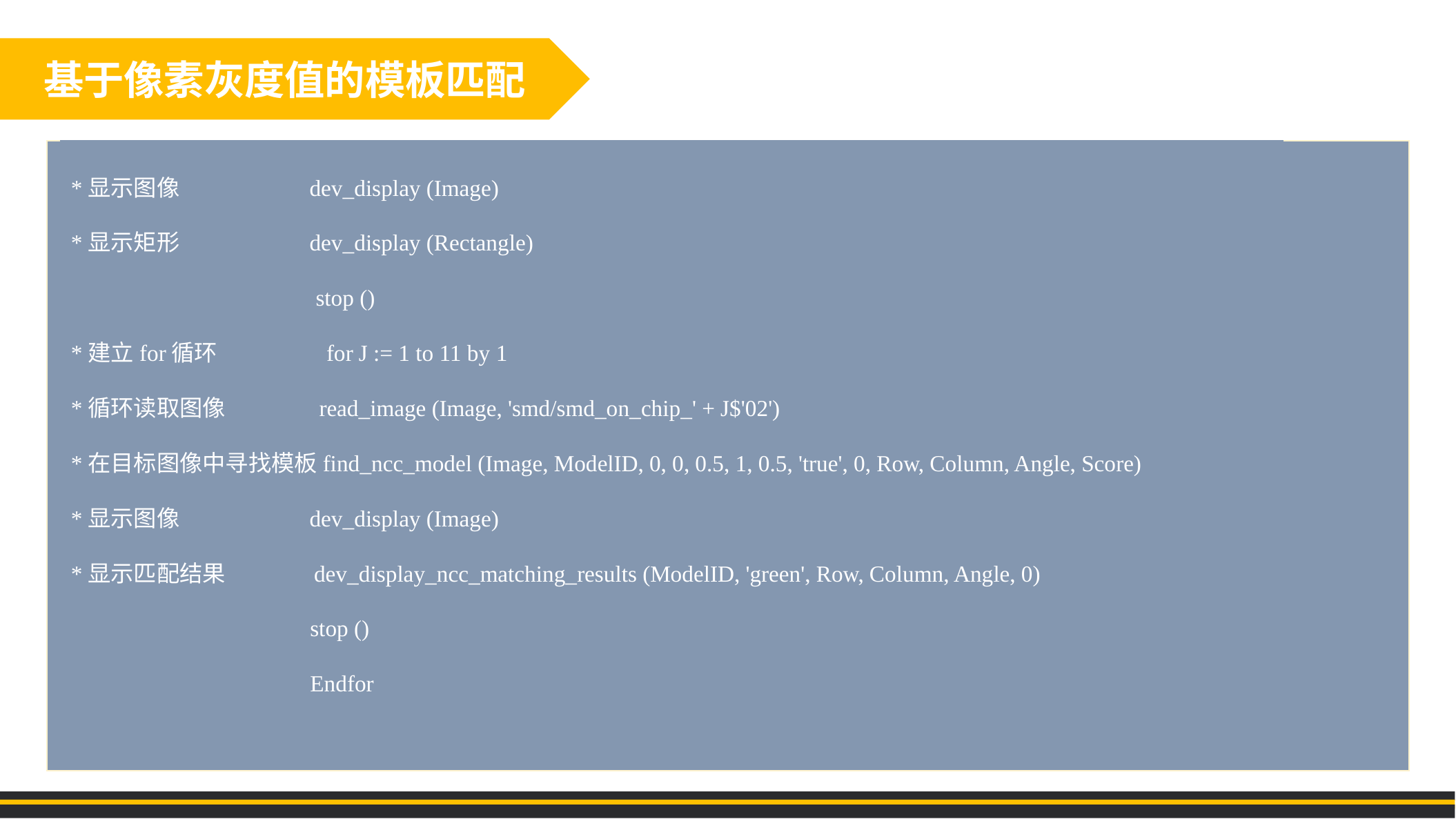

基于像素灰度值的模板匹配

*显示图像                        dev_display (Image)
*显示矩形                        dev_display (Rectangle)
                                           stop ()
*建立for循环                    for J := 1 to 11 by 1
*循环读取图像                 read_image (Image, 'smd/smd_on_chip_' + J$'02')
*在目标图像中寻找模板find_ncc_model (Image, ModelID, 0, 0, 0.5, 1, 0.5, 'true', 0, Row, Column, Angle, Score)
*显示图像                        dev_display (Image)
*显示匹配结果                dev_display_ncc_matching_results (ModelID, 'green', Row, Column, Angle, 0)
                                          stop ()
                                          Endfor